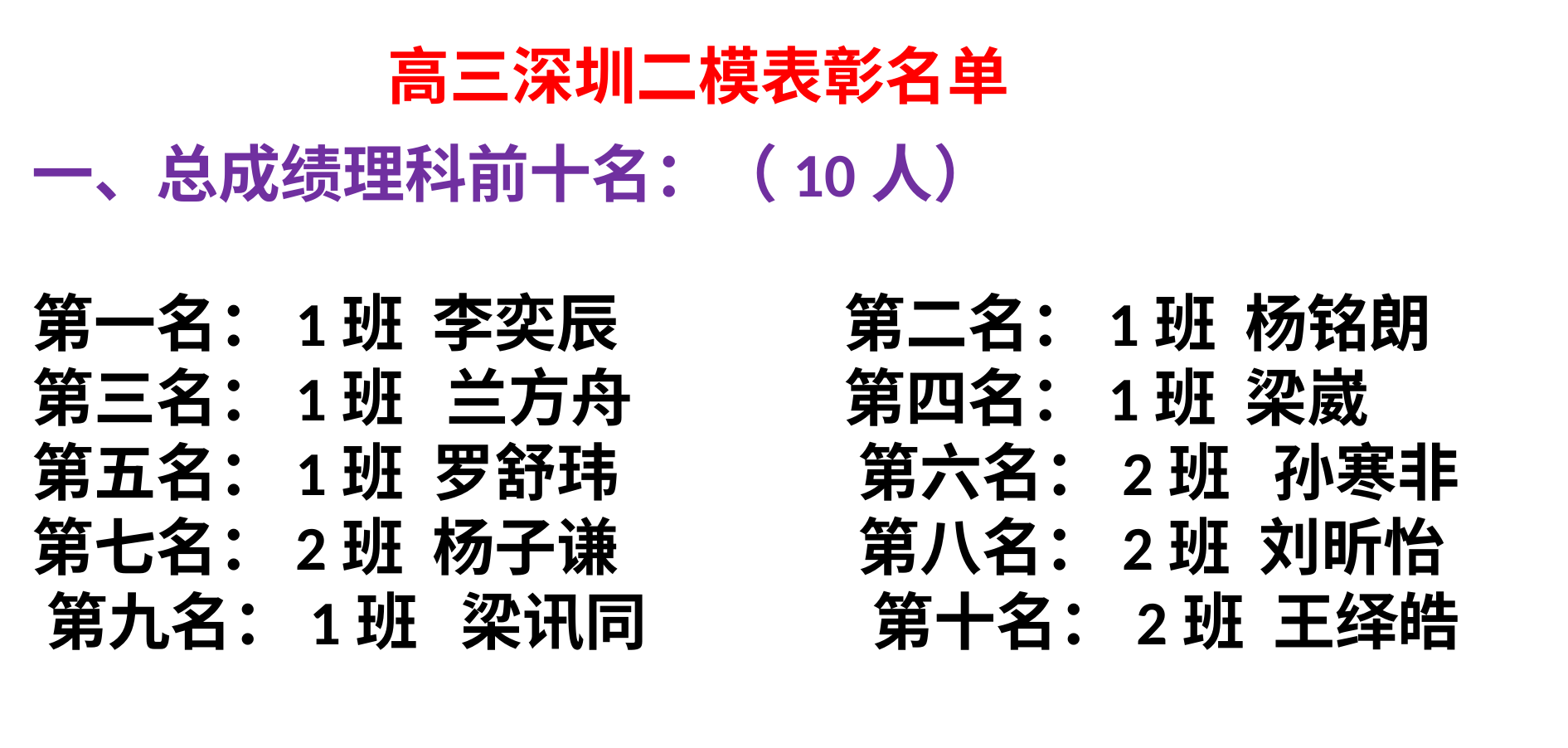

高三深圳二模表彰名单
一、总成绩理科前十名：（10人）

第一名：1班  李奕辰                第二名：1班  杨铭朗
第三名：1班   兰方舟               第四名：1班  梁崴
第五名：1班  罗舒玮                 第六名：2班   孙寒非
第七名：2班  杨子谦                 第八名：2班  刘昕怡     第九名：1班   梁讯同                第十名：2班  王绎皓